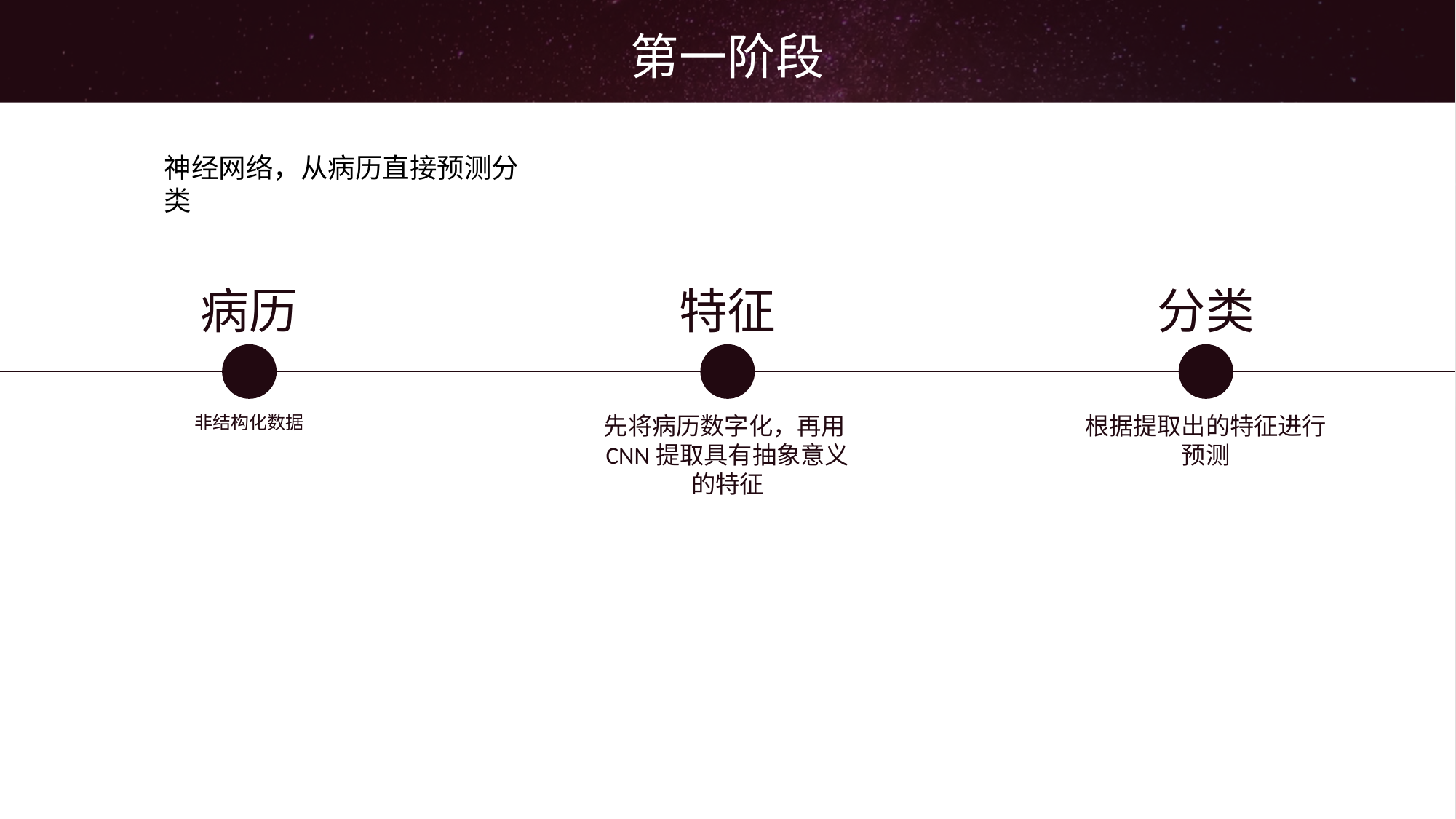

第一阶段
神经网络，从病历直接预测分类
病历
特征
分类（）

非结构化数据

先将病历数字化，再用CNN提取具有抽象意义的特征

根据提取出的特征进行预测